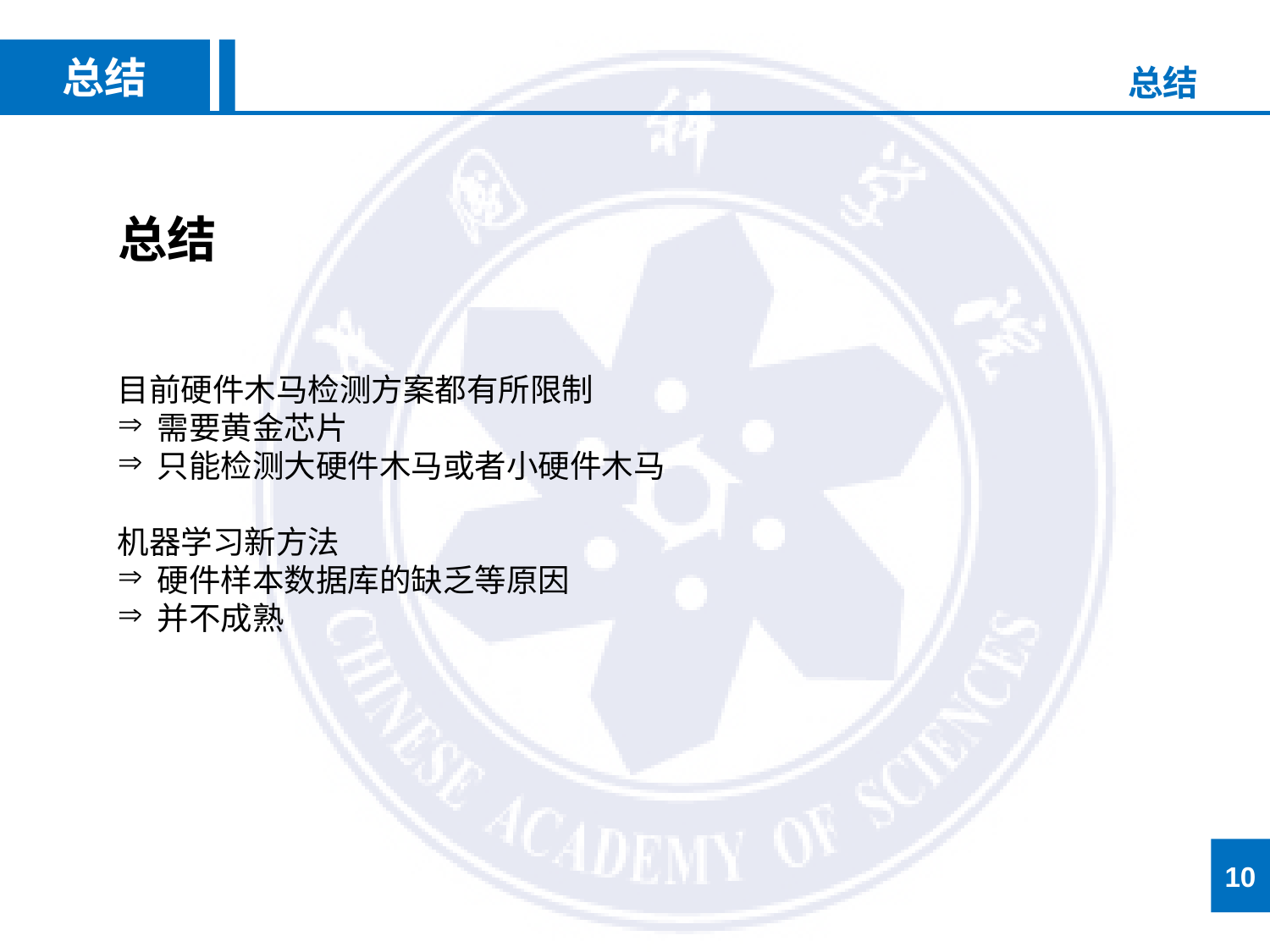

总结

总结
总结
目前硬件木马检测方案都有所限制
需要黄金芯片
只能检测大硬件木马或者小硬件木马

机器学习新方法
硬件样本数据库的缺乏等原因
并不成熟
10